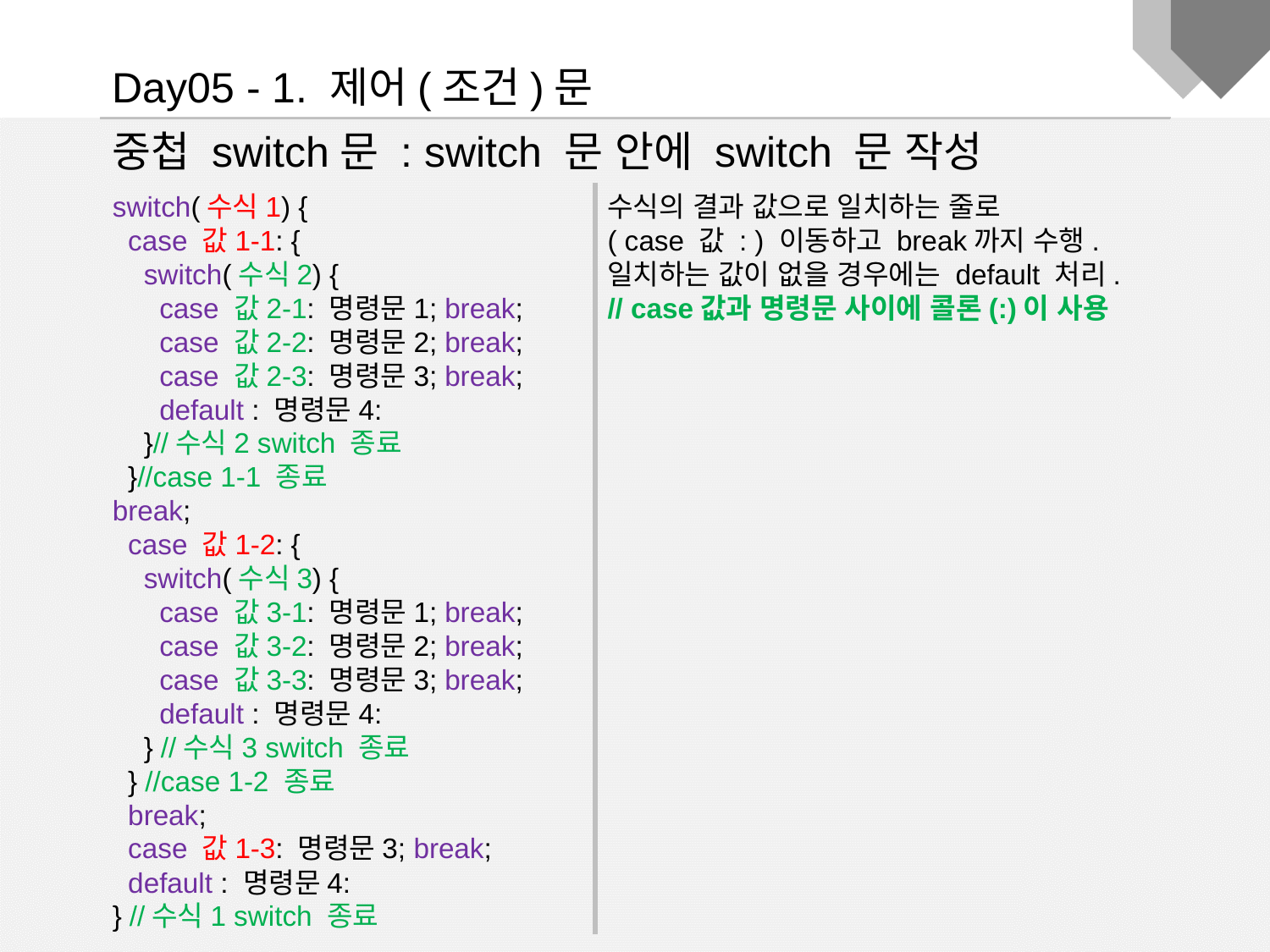

Day05 - 1. 제어(조건)문
중첩 switch문 : switch 문 안에 switch 문 작성
수식의 결과 값으로 일치하는 줄로
( case 값 : ) 이동하고 break까지 수행.
일치하는 값이 없을 경우에는 default 처리.
// case값과 명령문 사이에 콜론(:)이 사용
switch(수식1) {
  case 값1-1: {
    switch(수식2) {
      case 값2-1: 명령문1; break;
      case 값2-2: 명령문2; break;
      case 값2-3: 명령문3; break;
      default : 명령문4:
    }//수식2 switch 종료
  }//case 1-1 종료
break;
  case 값1-2: {
    switch(수식3) {
      case 값3-1: 명령문1; break;
      case 값3-2: 명령문2; break;
      case 값3-3: 명령문3; break;
      default : 명령문4:
    } //수식3 switch 종료
  } //case 1-2 종료
  break;
  case 값1-3: 명령문3; break;
  default : 명령문4:
} //수식1 switch 종료